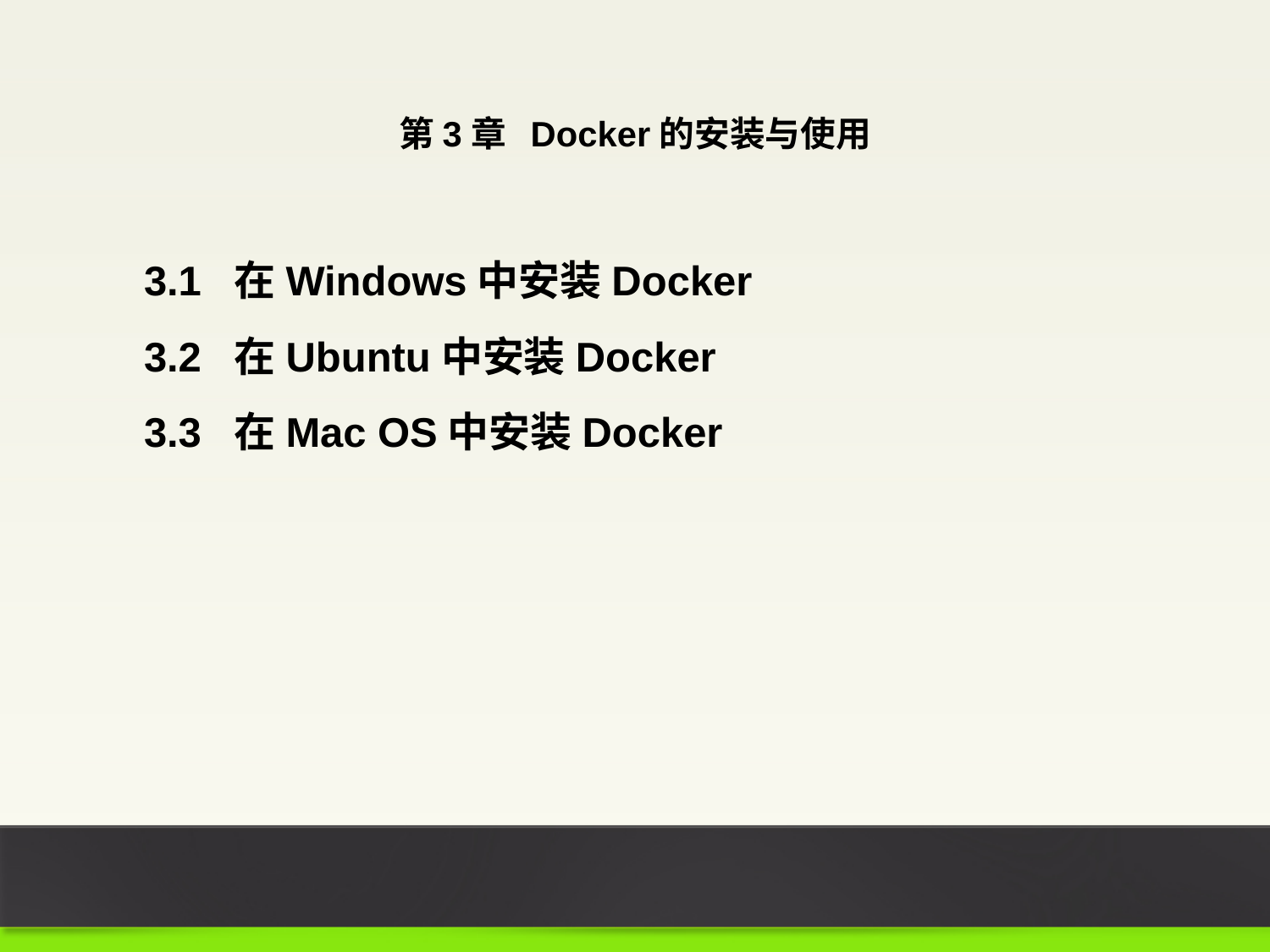

第3章  Docker的安装与使用
3.1  在Windows中安装Docker
3.2  在Ubuntu中安装Docker
3.3  在Mac OS中安装Docker